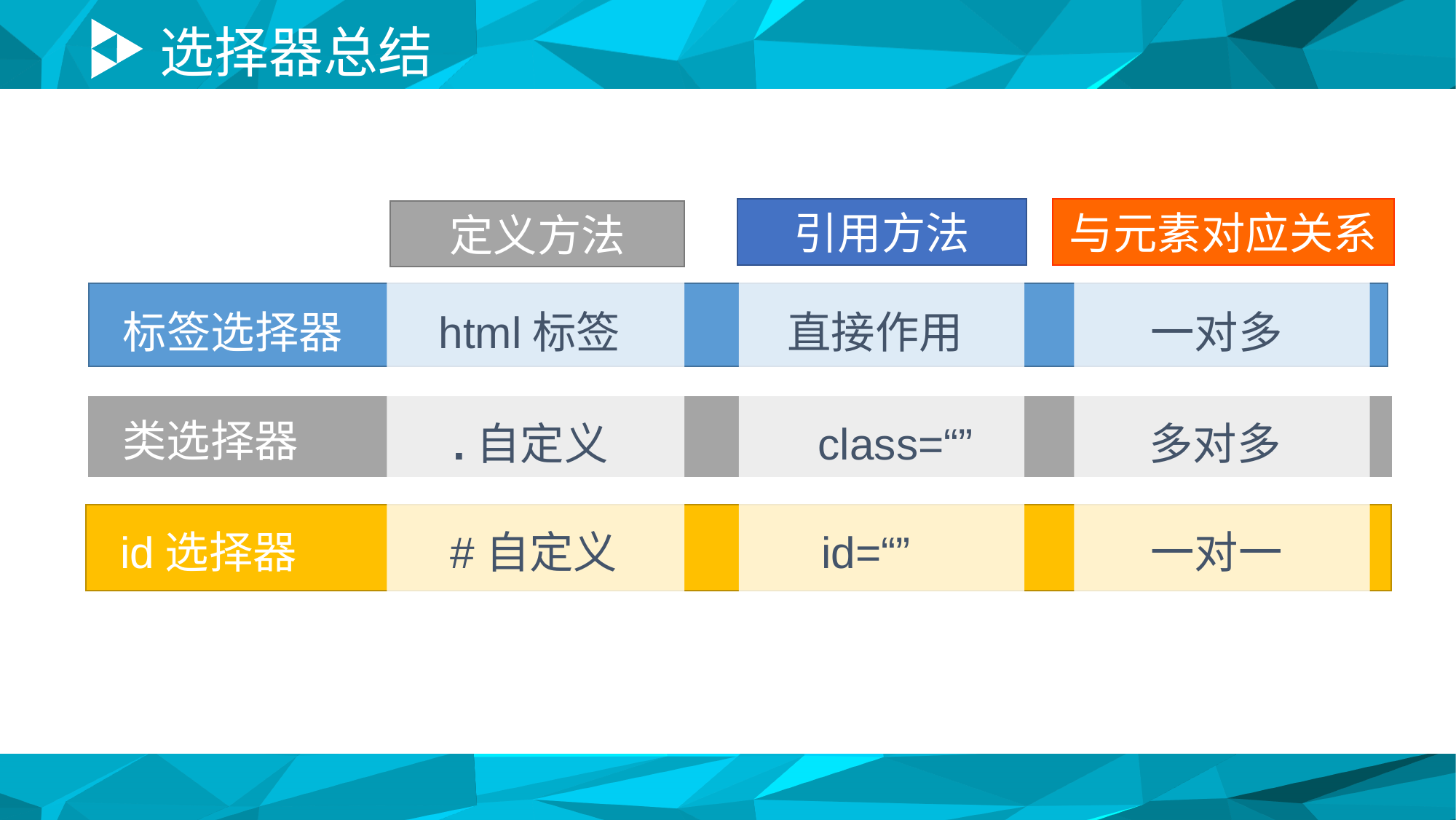

# 选择器总结

引用方法
与元素对应关系
定义方法

标签选择器
html标签
直接作用
一对多

类选择器
.自定义
class=“”
多对多

id选择器
#自定义
id=“”
一对一